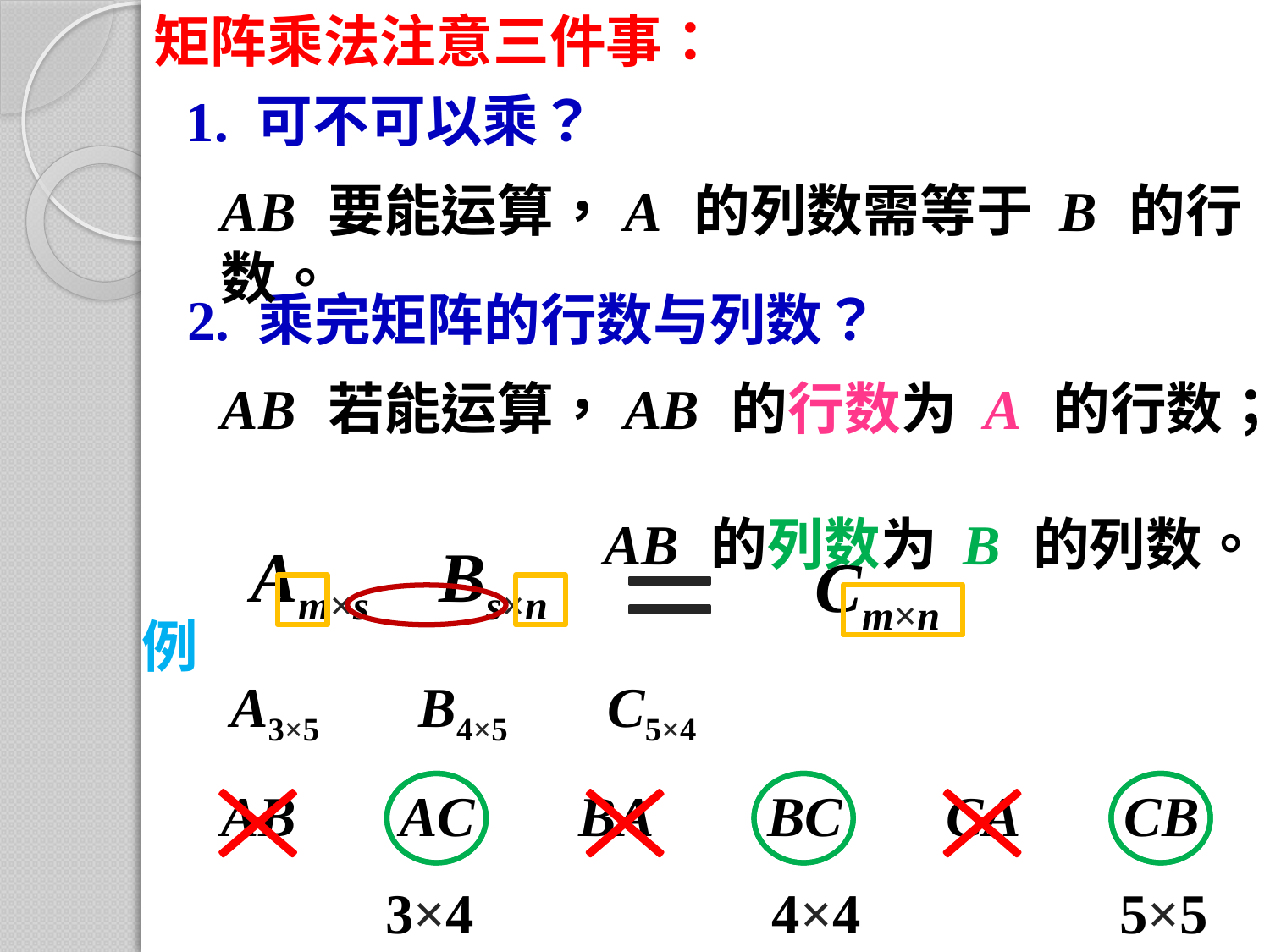

矩阵乘法注意三件事：
1. 可不可以乘？
AB 要能运算，A 的列数需等于 B 的行数。
2. 乘完矩阵的行数与列数？
AB 若能运算，AB 的行数为 A 的行数；
                           AB 的列数为 B 的列数。
Am×s
Bs×n
 Cm×n

例
A3×5
B4×5
C5×4

AB
AC

BA
BC

CA
CB

3×4
4×4
5×5